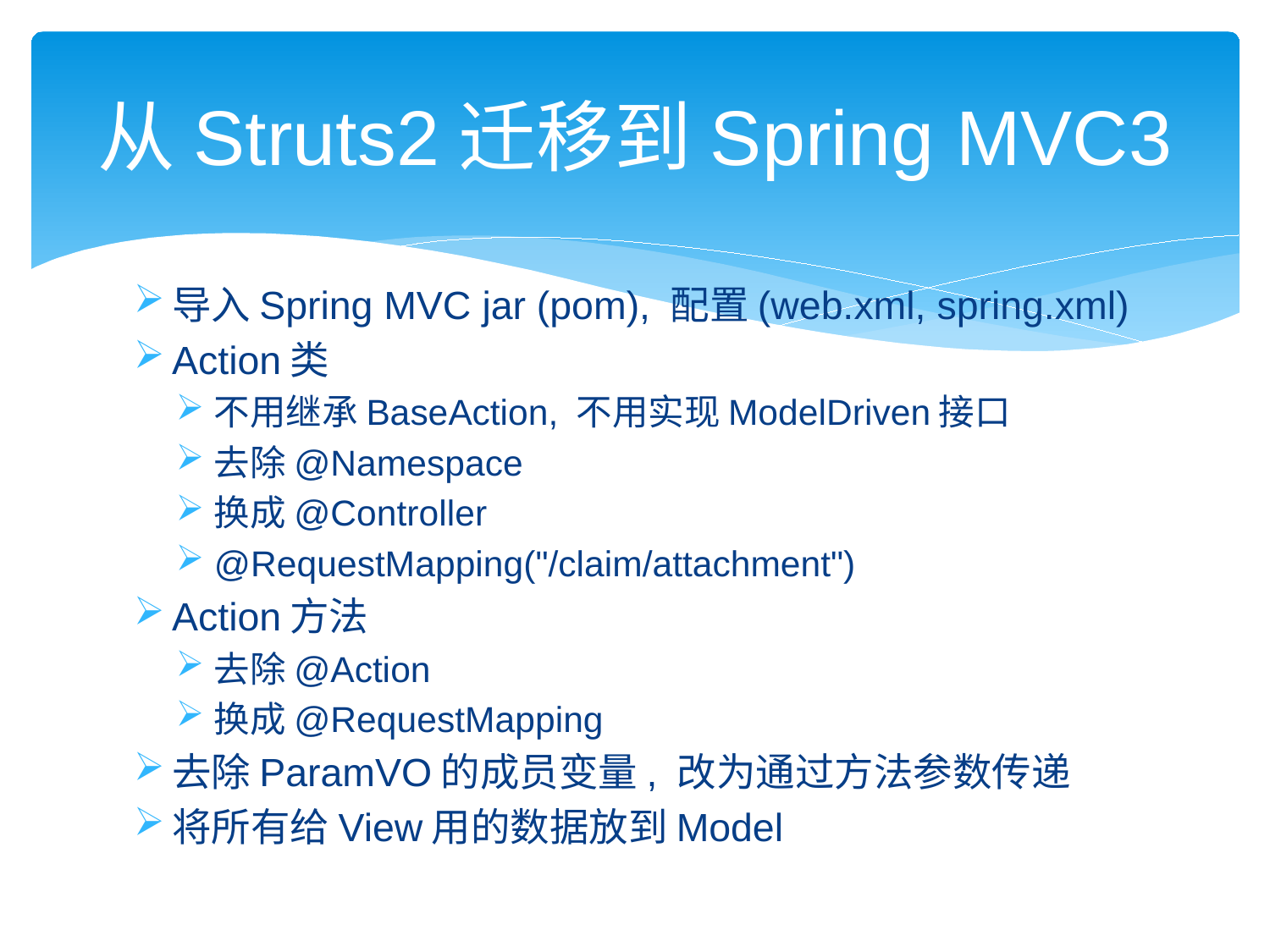

# 从Struts2迁移到Spring MVC3
导入Spring MVC jar (pom), 配置(web.xml, spring.xml)
Action类
不用继承BaseAction, 不用实现ModelDriven接口
去除@Namespace
换成@Controller
@RequestMapping("/claim/attachment")
Action方法
去除@Action
换成@RequestMapping
去除ParamVO的成员变量, 改为通过方法参数传递
将所有给View用的数据放到Model